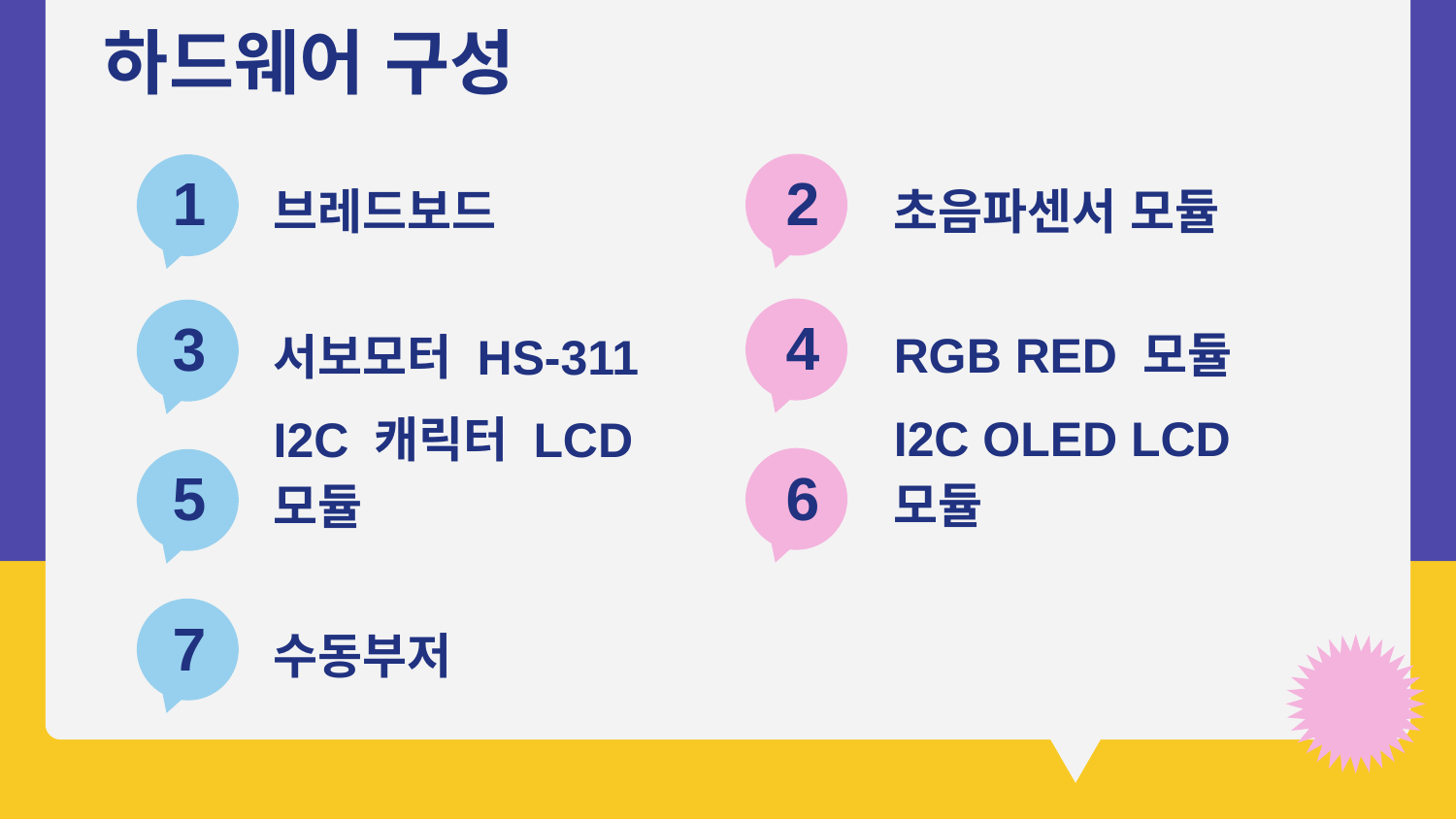

# 하드웨어 구성

1
 2
초음파센서 모듈
브레드보드

 4
3
RGB RED 모듈
서보모터 HS-311

 6
5
I2C OLED LCD 모듈
I2C 캐릭터 LCD 모듈

7
수동부저